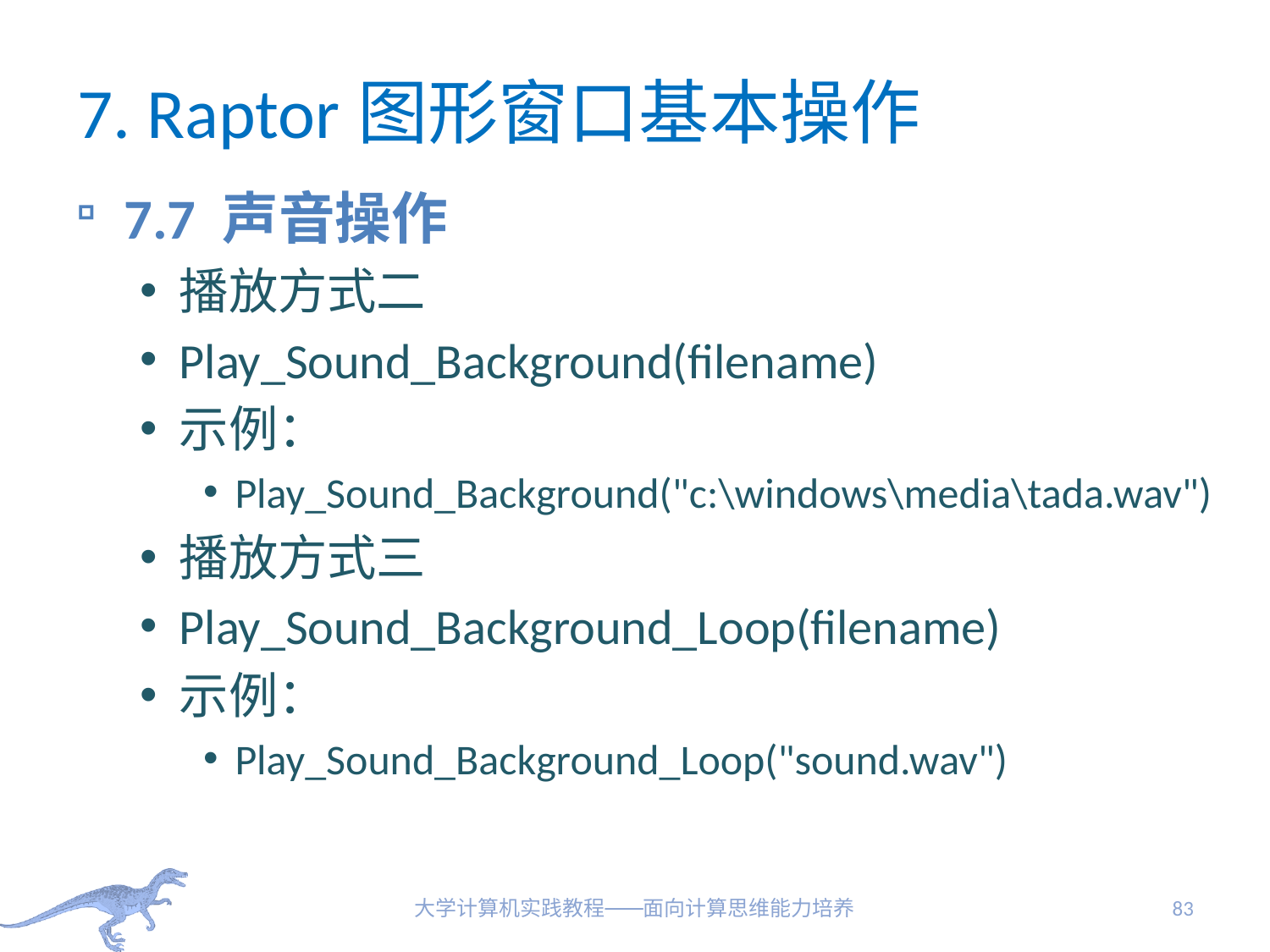

# 7. Raptor图形窗口基本操作
7.7 声音操作
播放方式二
Play_Sound_Background(filename)
示例：
Play_Sound_Background("c:\windows\media\tada.wav")
播放方式三
Play_Sound_Background_Loop(filename)
示例：
Play_Sound_Background_Loop("sound.wav")
大学计算机实践教程——面向计算思维能力培养
83